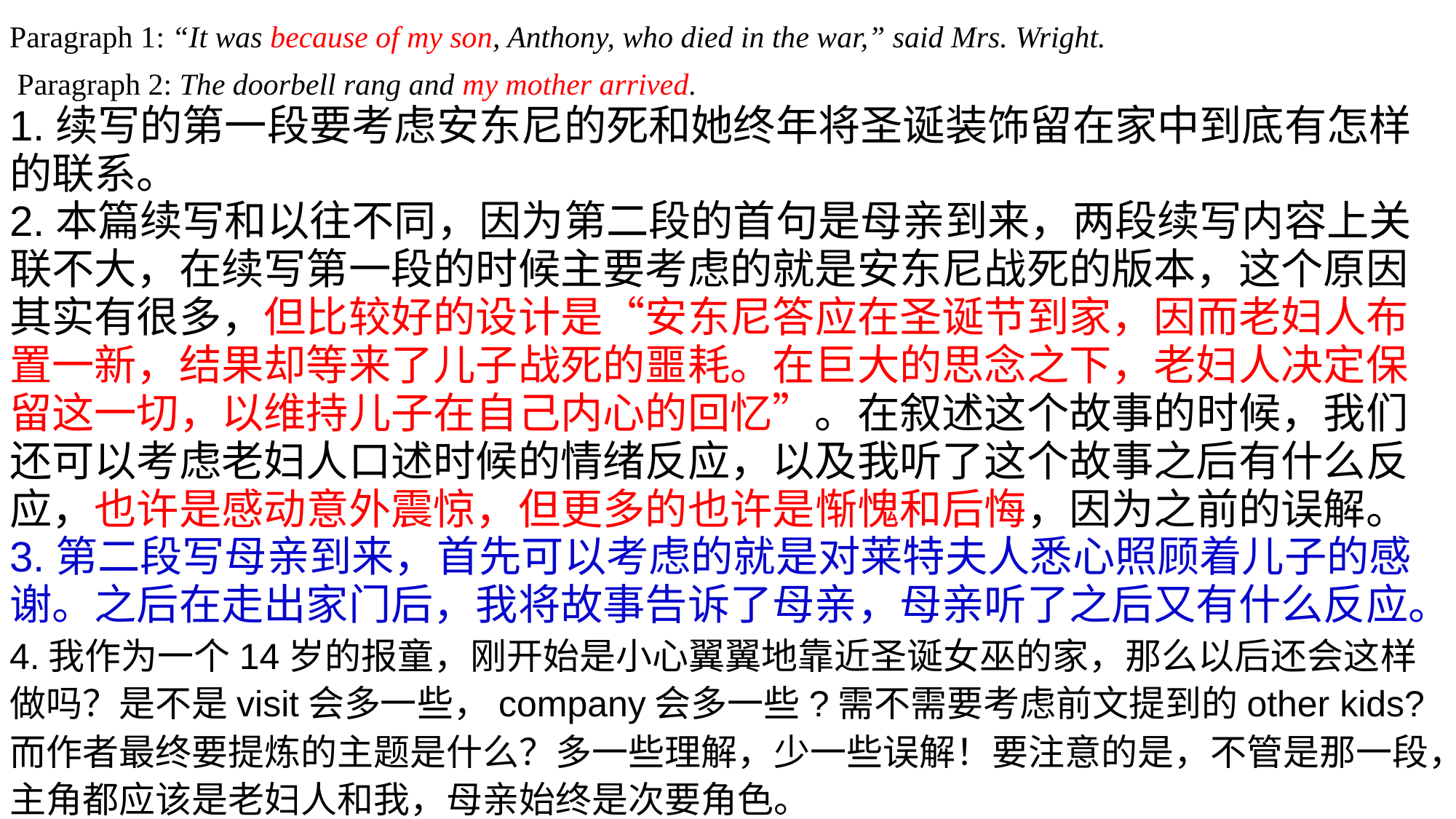

Paragraph 1: “It was because of my son, Anthony, who died in the war,” said Mrs. Wright.
 Paragraph 2: The doorbell rang and my mother arrived.
1.续写的第一段要考虑安东尼的死和她终年将圣诞装饰留在家中到底有怎样的联系。
2.本篇续写和以往不同，因为第二段的首句是母亲到来，两段续写内容上关联不大，在续写第一段的时候主要考虑的就是安东尼战死的版本，这个原因其实有很多，但比较好的设计是“安东尼答应在圣诞节到家，因而老妇人布置一新，结果却等来了儿子战死的噩耗。在巨大的思念之下，老妇人决定保留这一切，以维持儿子在自己内心的回忆”。在叙述这个故事的时候，我们还可以考虑老妇人口述时候的情绪反应，以及我听了这个故事之后有什么反应，也许是感动意外震惊，但更多的也许是惭愧和后悔，因为之前的误解。
3.第二段写母亲到来，首先可以考虑的就是对莱特夫人悉心照顾着儿子的感谢。之后在走出家门后，我将故事告诉了母亲，母亲听了之后又有什么反应。
4.我作为一个14岁的报童，刚开始是小心翼翼地靠近圣诞女巫的家，那么以后还会这样做吗？是不是visit会多一些，company会多一些?需不需要考虑前文提到的other kids?而作者最终要提炼的主题是什么？多一些理解，少一些误解！要注意的是，不管是那一段，主角都应该是老妇人和我，母亲始终是次要角色。